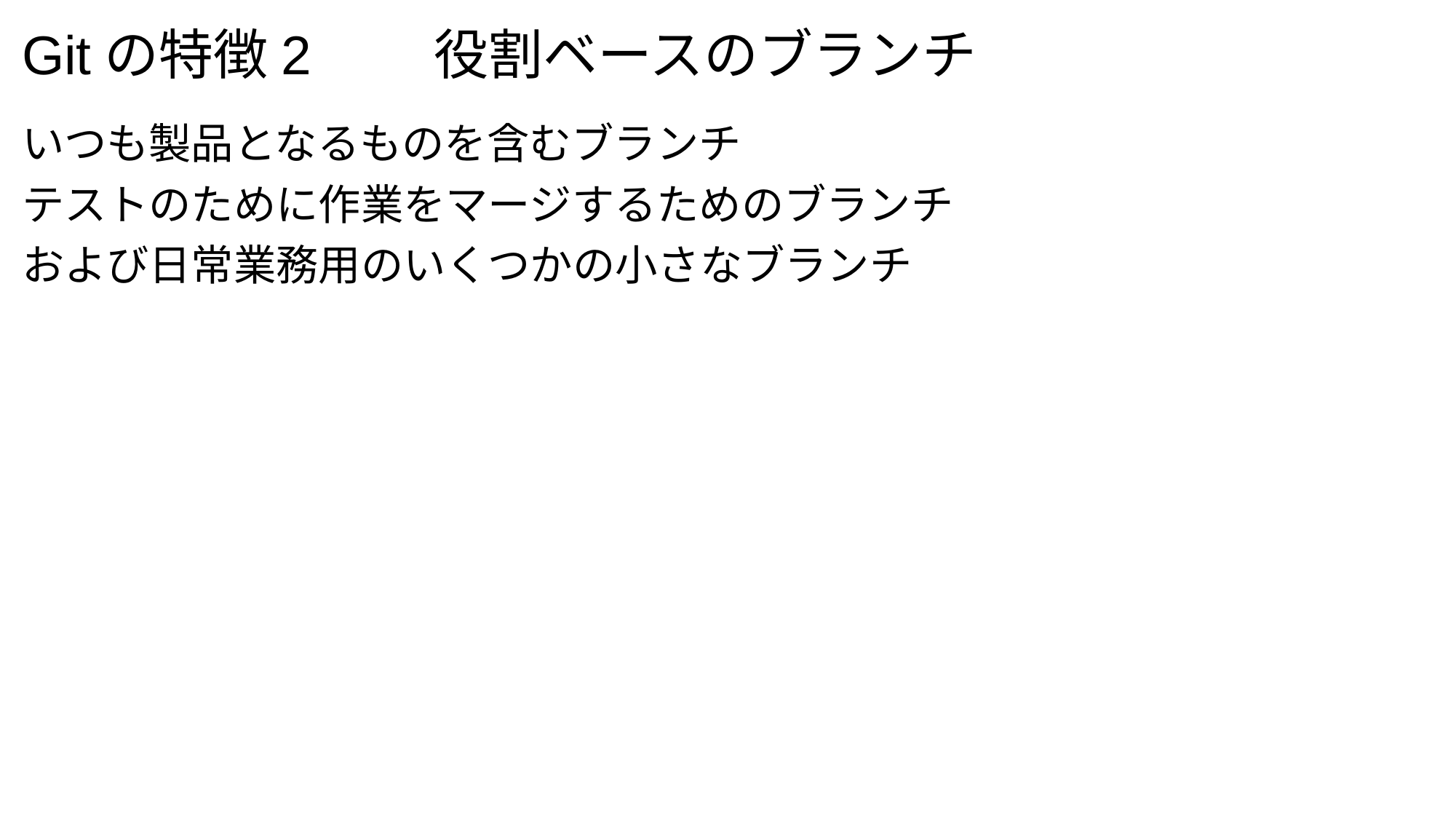

# Gitの特徴2　　役割ベースのブランチ
いつも製品となるものを含むブランチ
テストのために作業をマージするためのブランチ
および日常業務用のいくつかの小さなブランチ